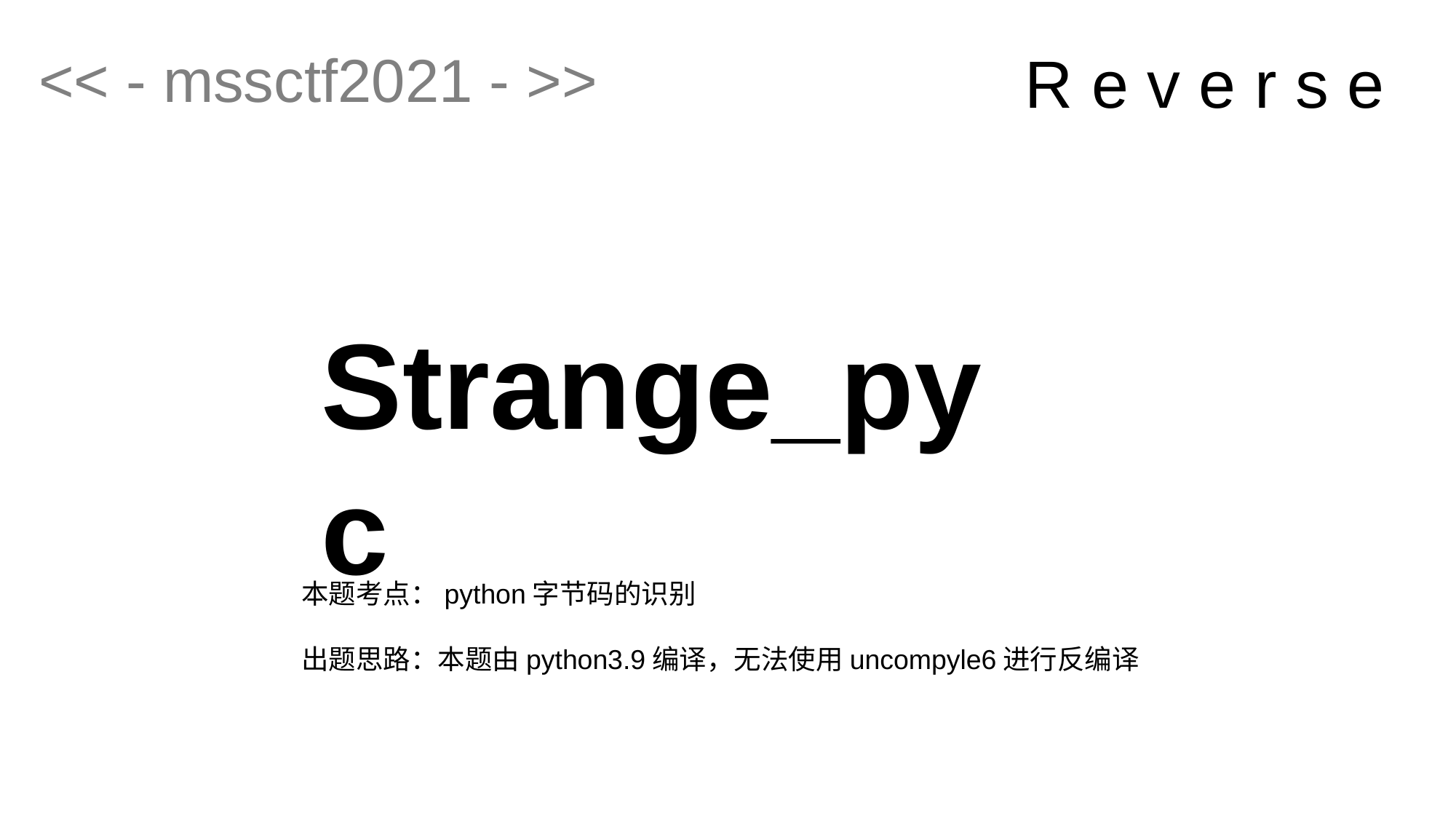

<< - mssctf2021 - >>
R e v e r s e
Strange_pyc
本题考点：python字节码的识别

出题思路：本题由python3.9编译，无法使用uncompyle6进行反编译